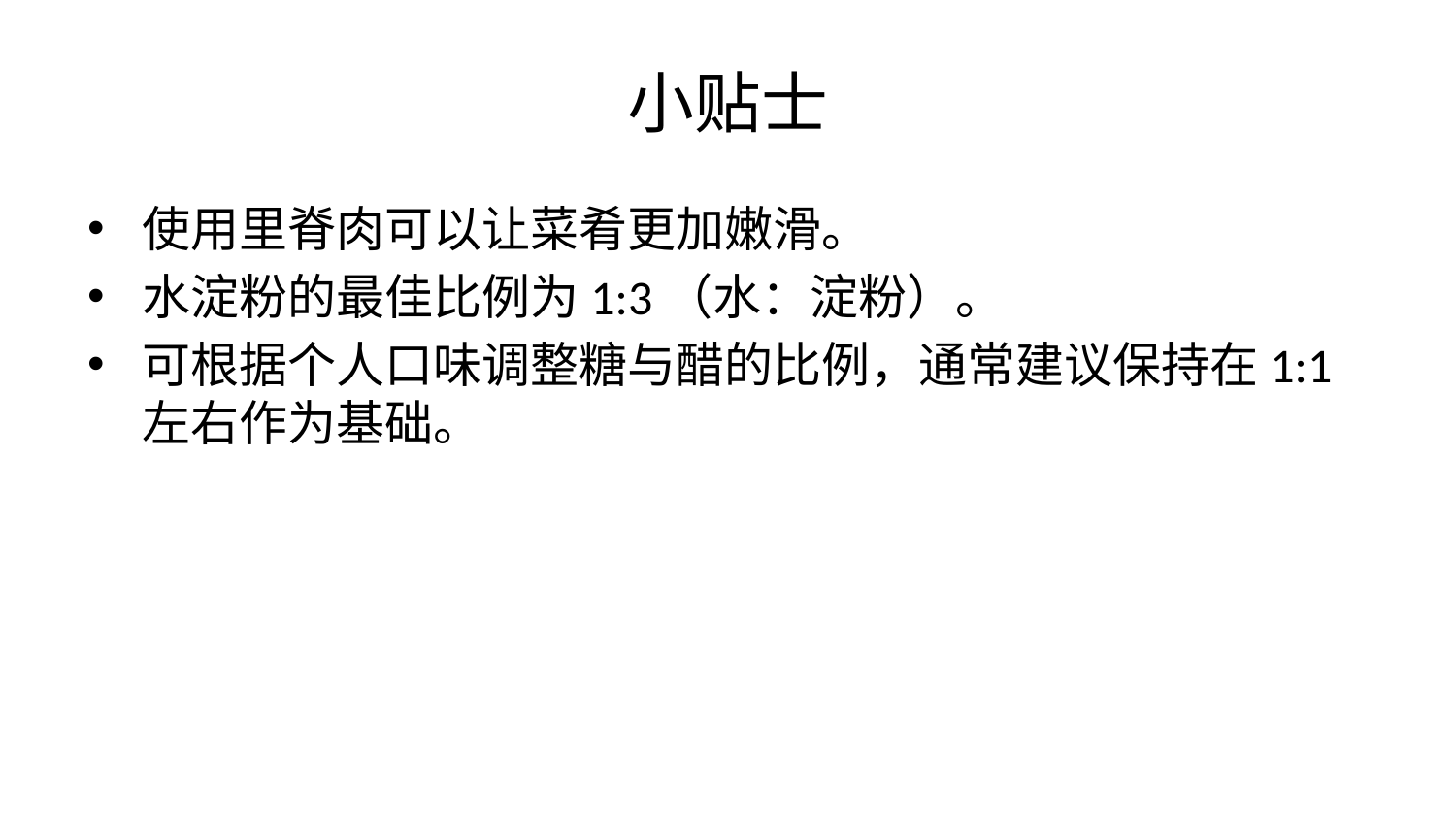

# 小贴士
使用里脊肉可以让菜肴更加嫩滑。
水淀粉的最佳比例为1:3（水：淀粉）。
可根据个人口味调整糖与醋的比例，通常建议保持在1:1左右作为基础。